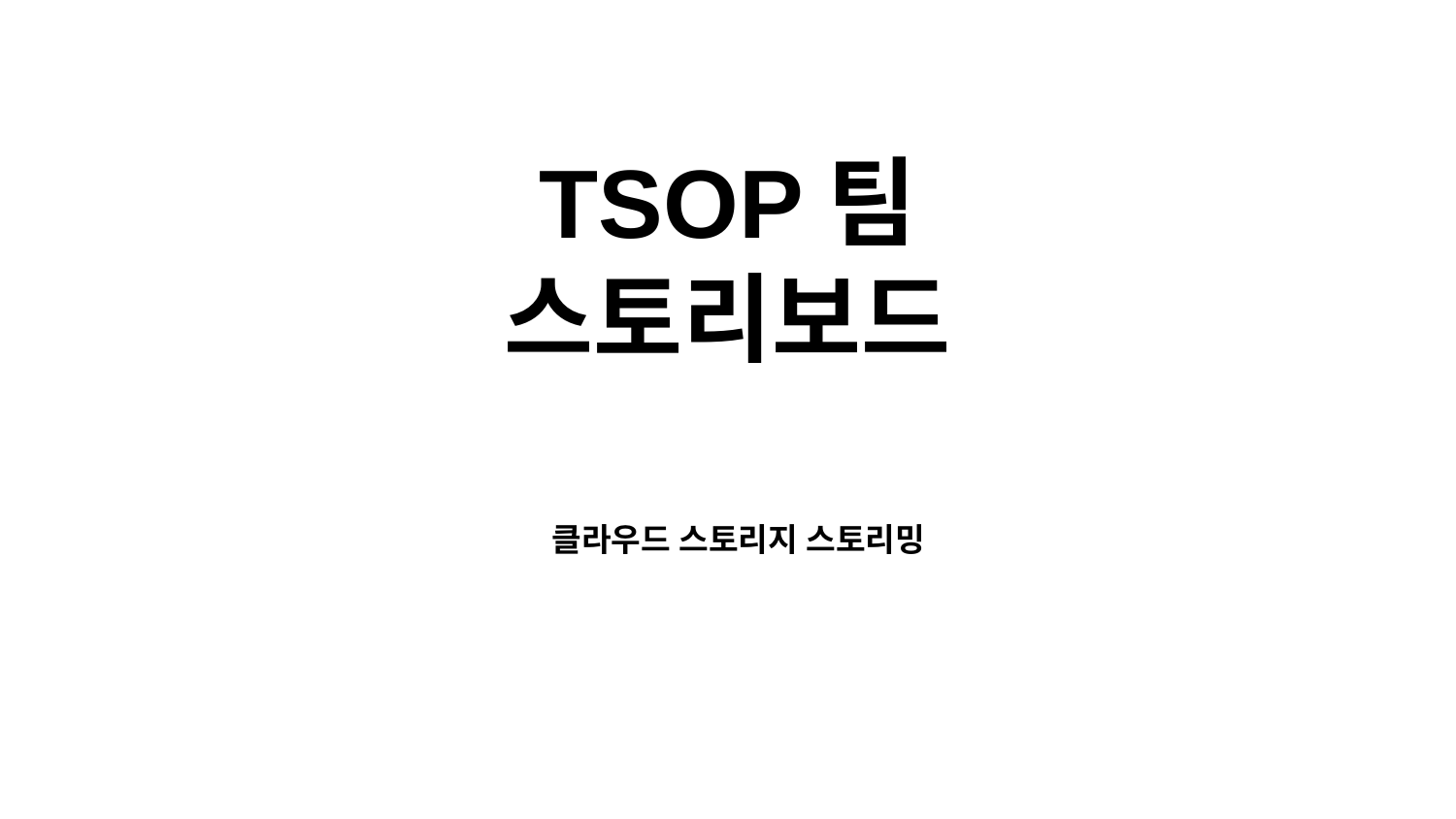

제목
제목
TSOP팀
스토리보드
클라우드 스토리지 스토리밍